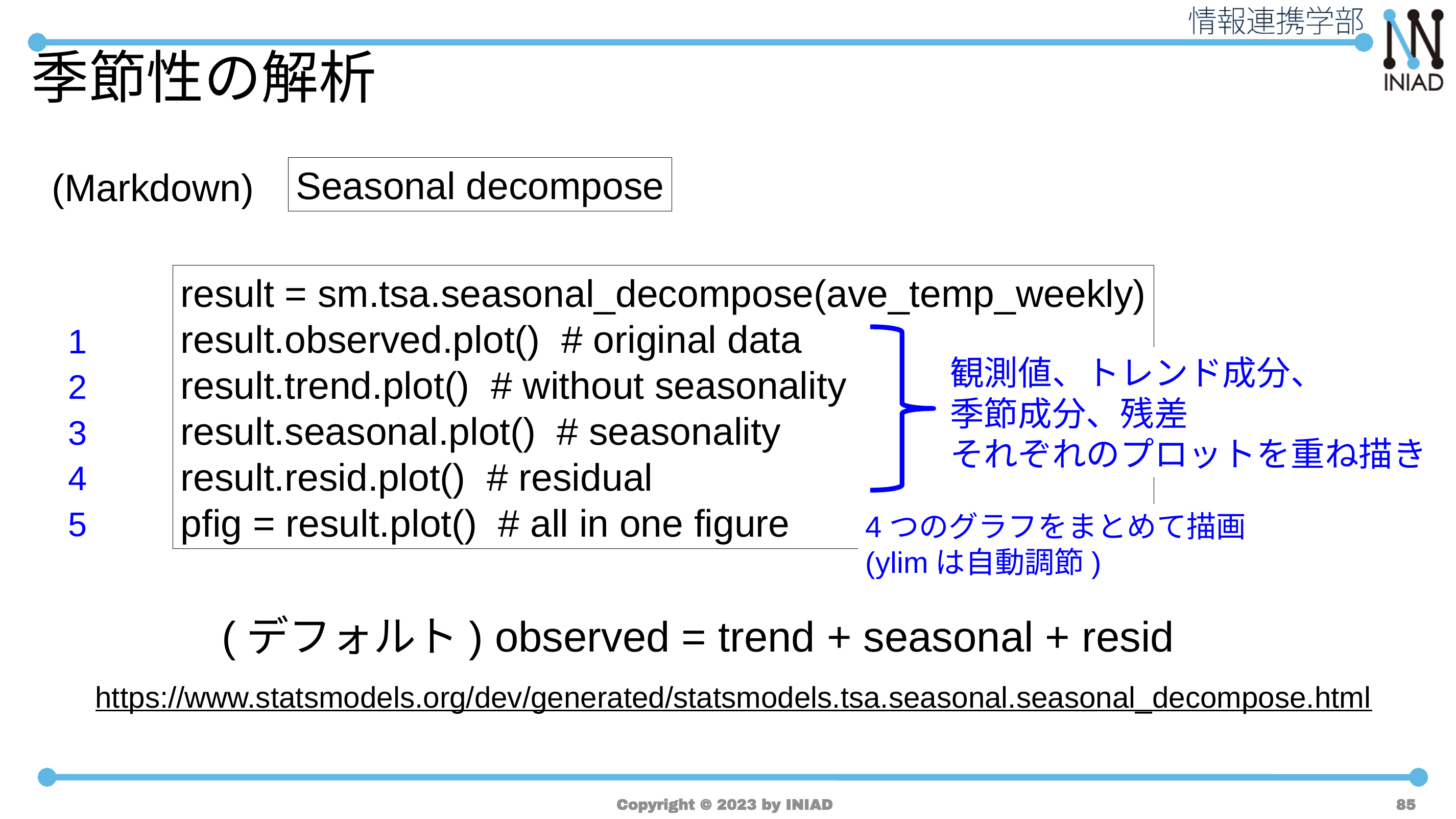

# 季節性の解析
Seasonal decompose
(Markdown)
result = sm.tsa.seasonal_decompose(ave_temp_weekly)
result.observed.plot()  # original data
result.trend.plot()  # without seasonality
result.seasonal.plot()  # seasonality
result.resid.plot()  # residual
pfig = result.plot()  # all in one figure
1

観測値、トレンド成分、
季節成分、残差
それぞれのプロットを重ね描き
2
3
4
5
4つのグラフをまとめて描画(ylimは自動調節)
(デフォルト) observed = trend + seasonal + resid
https://www.statsmodels.org/dev/generated/statsmodels.tsa.seasonal.seasonal_decompose.html
Copyright © 2023 by INIAD
85